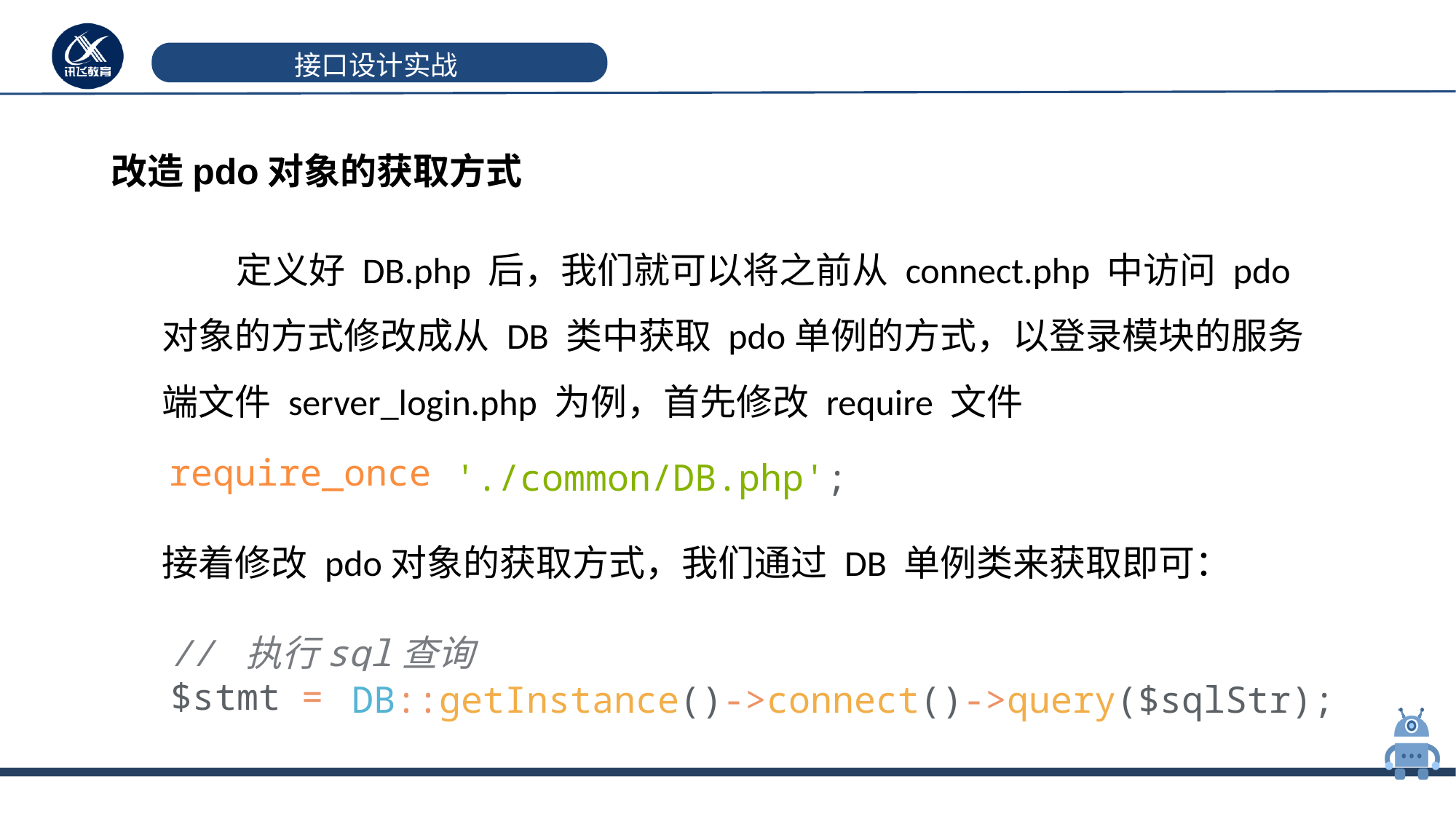

# 接口设计实战
改造pdo对象的获取方式
        定义好 DB.php 后，我们就可以将之前从 connect.php 中访问 pdo 对象的方式修改成从 DB 类中获取 pdo单例的方式，以登录模块的服务端文件 server_login.php 为例，首先修改 require 文件
require_once './common/connect.php';
'./common/DB.php';
接着修改 pdo对象的获取方式，我们通过 DB 单例类来获取即可：
// 执行sql查询
$stmt = pdo->query($sqlStr);
DB::getInstance()->connect()->query($sqlStr);